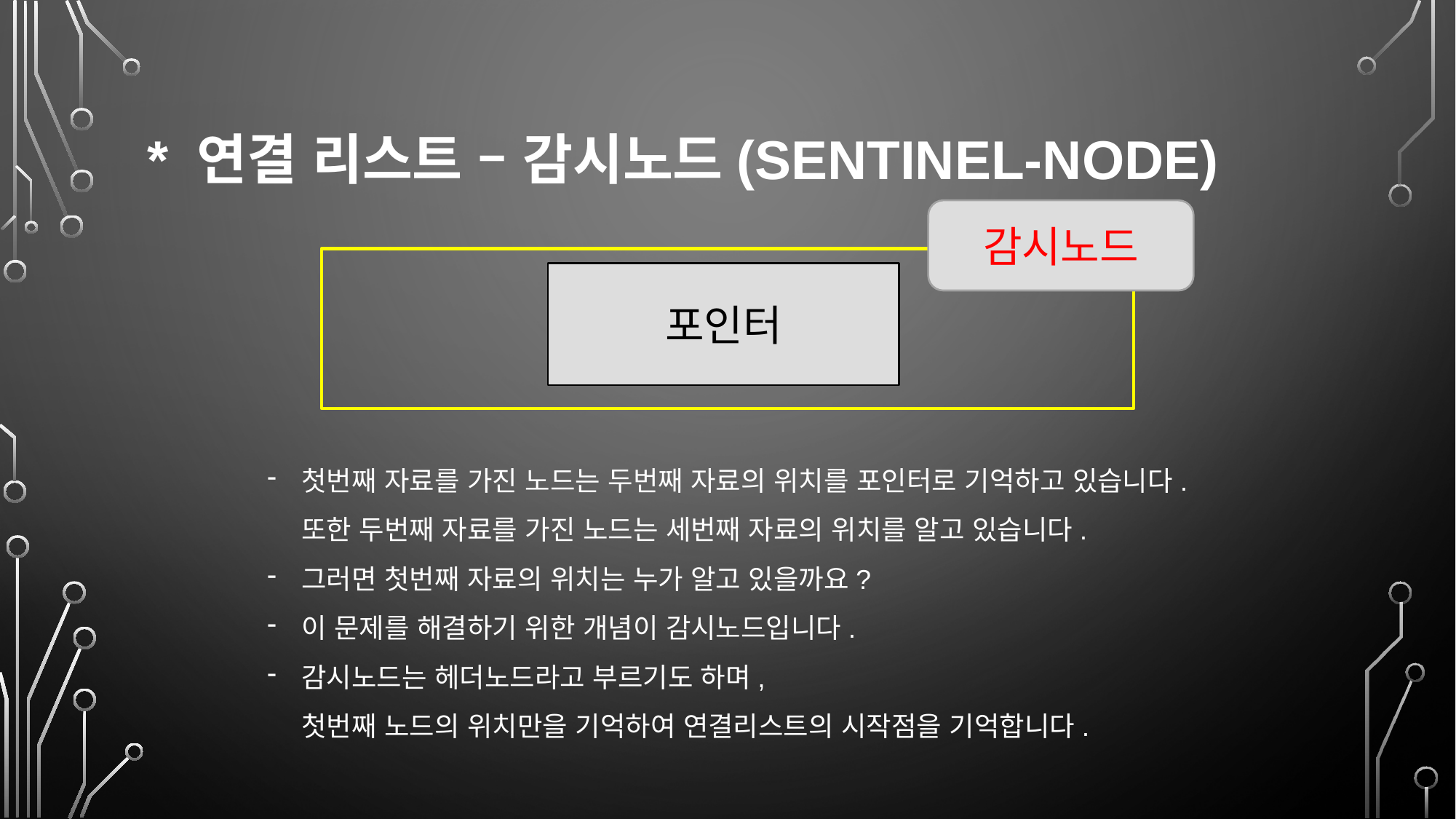

* 연결 리스트 – 감시노드(sentinel-node)
감시노드

포인터
첫번째 자료를 가진 노드는 두번째 자료의 위치를 포인터로 기억하고 있습니다.
또한 두번째 자료를 가진 노드는 세번째 자료의 위치를 알고 있습니다.
그러면 첫번째 자료의 위치는 누가 알고 있을까요?
이 문제를 해결하기 위한 개념이 감시노드입니다.
감시노드는 헤더노드라고 부르기도 하며,
첫번째 노드의 위치만을 기억하여 연결리스트의 시작점을 기억합니다.